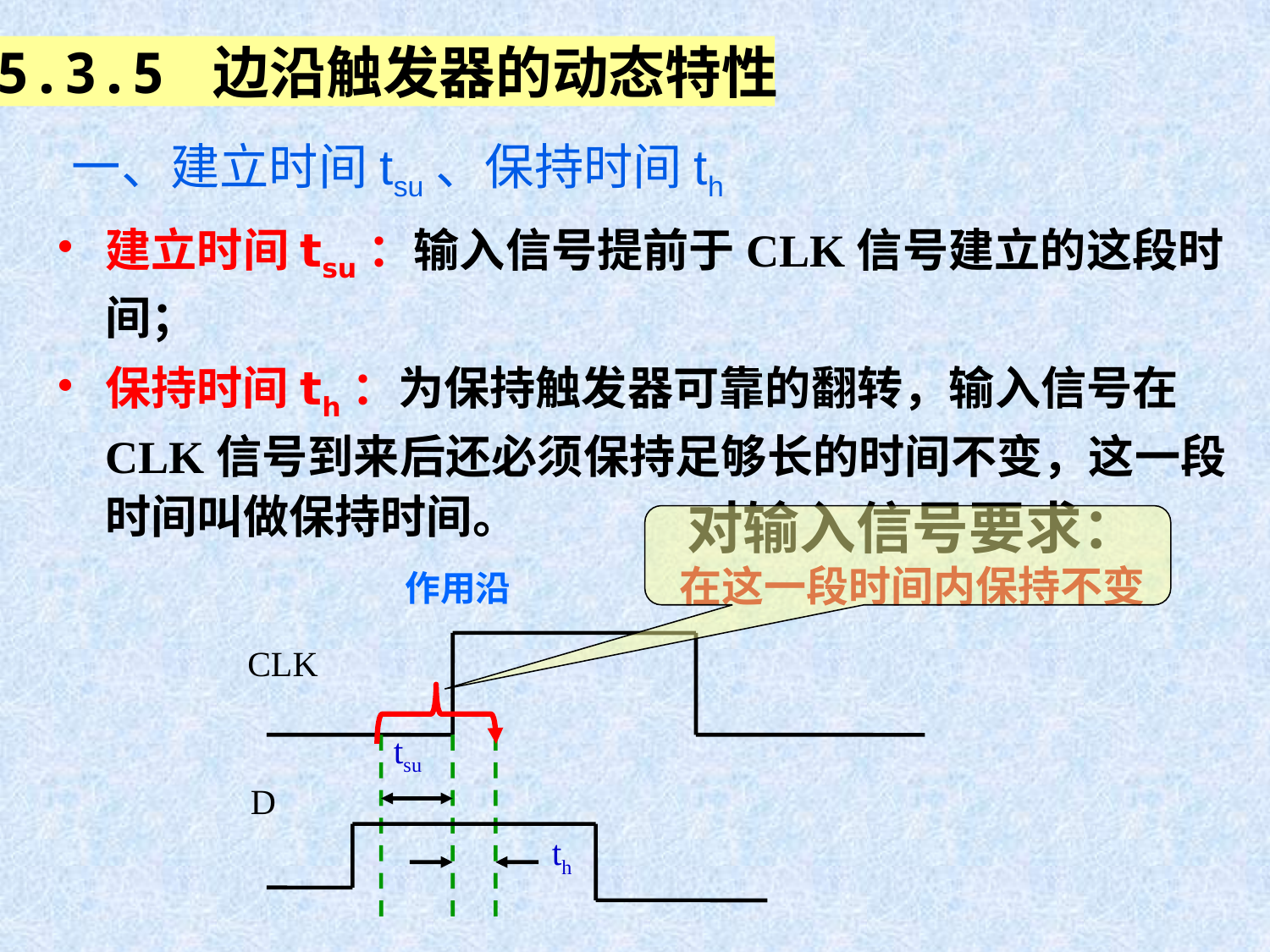

5.3.5 边沿触发器的动态特性
一、建立时间tsu、保持时间th
建立时间tsu：输入信号提前于CLK信号建立的这段时间；
保持时间th：为保持触发器可靠的翻转，输入信号在CLK信号到来后还必须保持足够长的时间不变，这一段时间叫做保持时间。
对输入信号要求：
在这一段时间内保持不变

作用沿

CLK
tsu

D

th